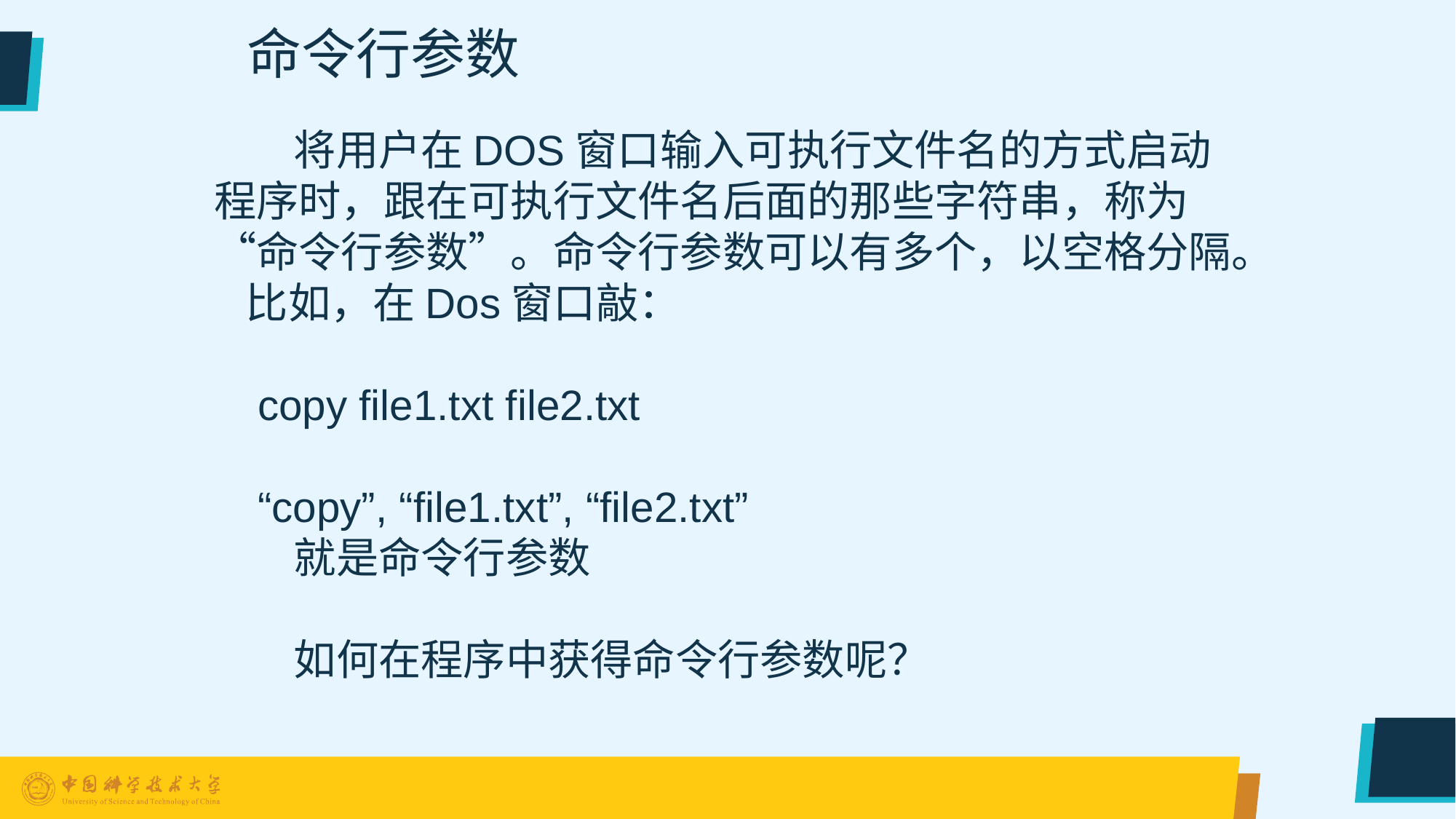

# 命令行参数
    将用户在DOS窗口输入可执行文件名的方式启动程序时，跟在可执行文件名后面的那些字符串，称为“命令行参数”。命令行参数可以有多个，以空格分隔。
比如，在Dos窗口敲：

 copy file1.txt file2.txt

 “copy”, “file1.txt”, “file2.txt”
    就是命令行参数

    如何在程序中获得命令行参数呢？